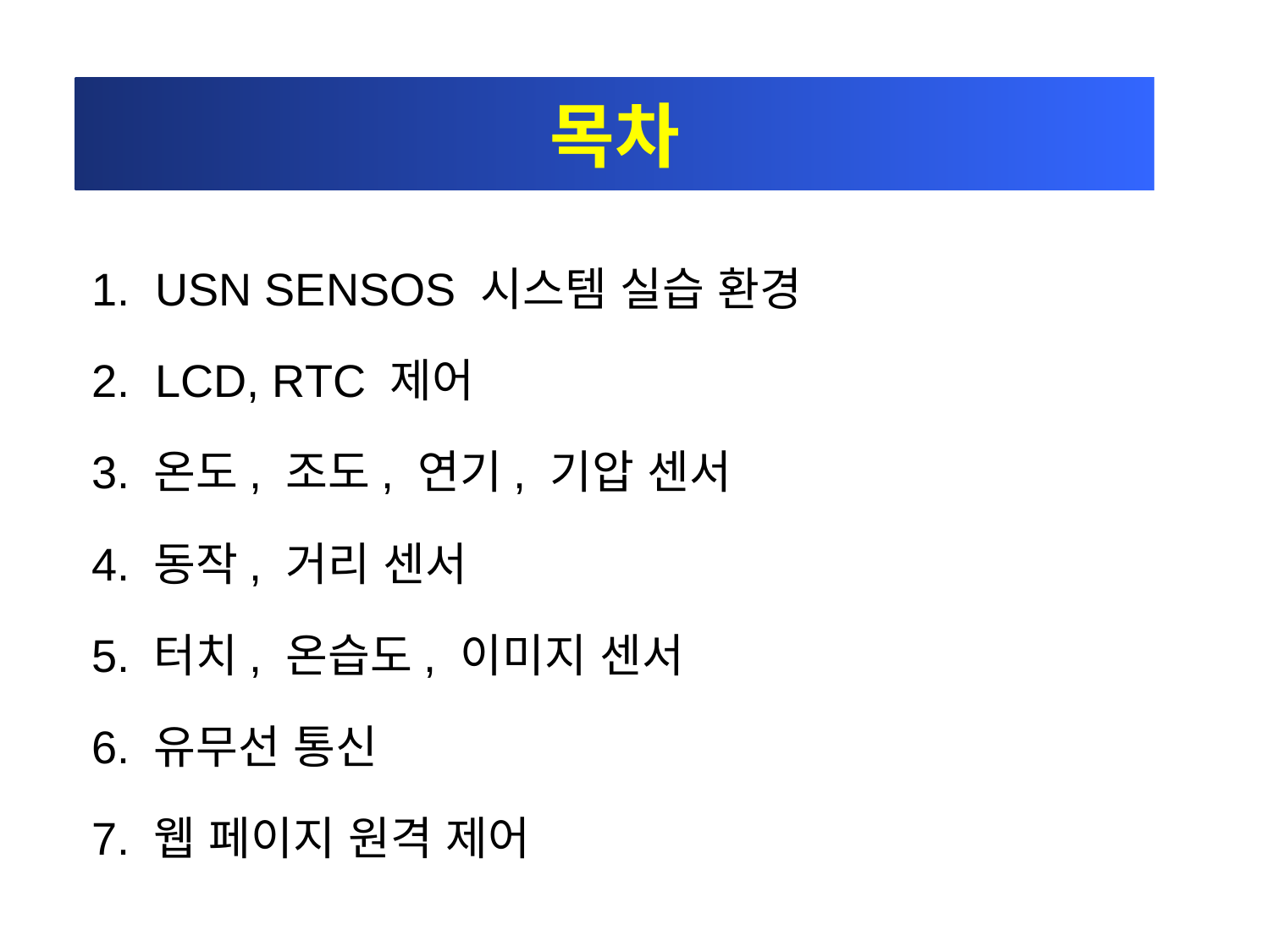

# 목차
USN SENSOS 시스템 실습 환경
LCD, RTC 제어
3. 온도, 조도, 연기, 기압 센서
4. 동작, 거리 센서
5. 터치, 온습도, 이미지 센서
6. 유무선 통신
7. 웹 페이지 원격 제어